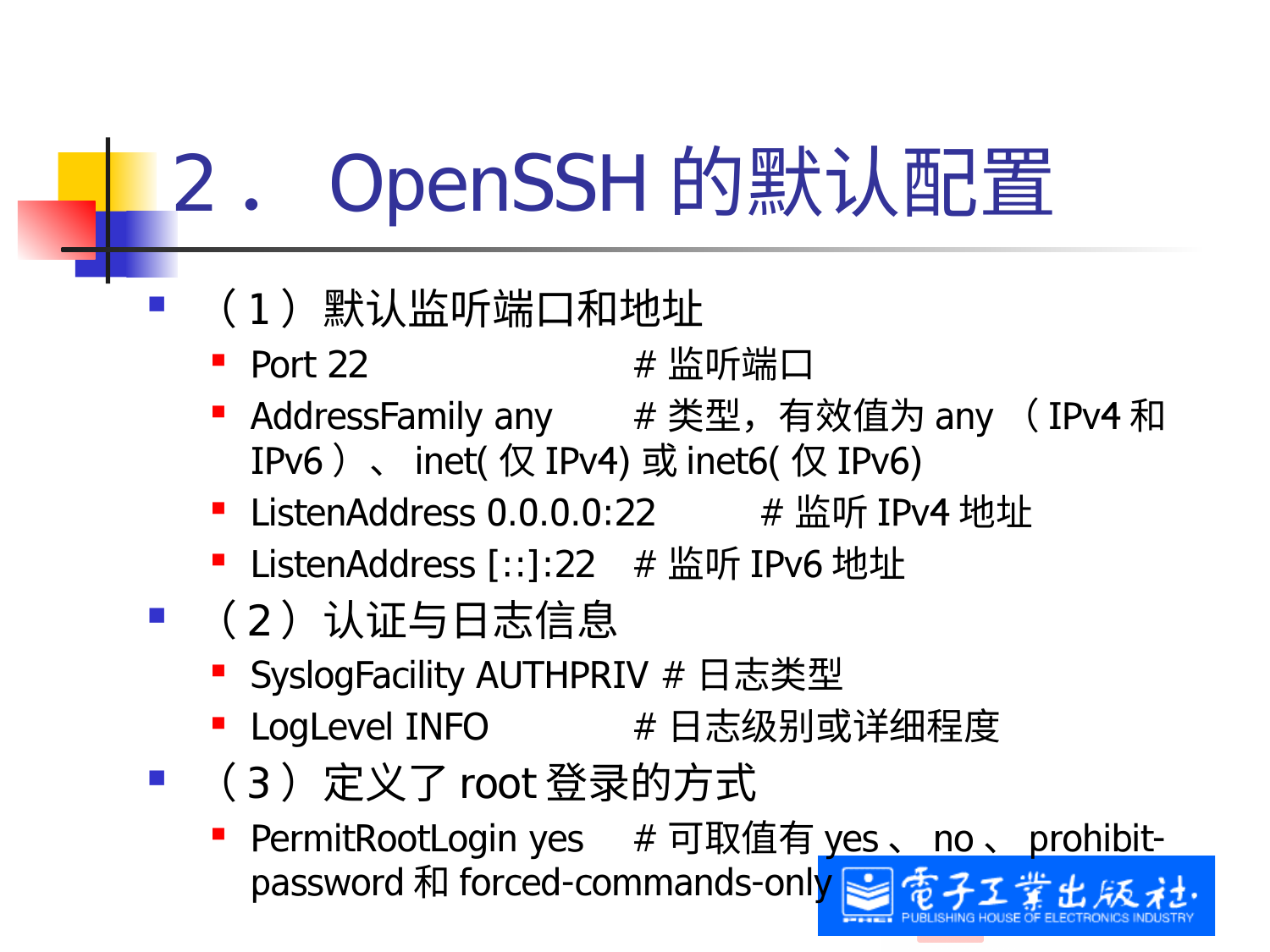

# 2．OpenSSH的默认配置
（1）默认监听端口和地址
Port 22			#监听端口
AddressFamily any	#类型，有效值为any（IPv4和IPv6）、inet(仅IPv4)或inet6(仅IPv6)
ListenAddress 0.0.0.0:22	#监听IPv4地址
ListenAddress [::]:22	#监听IPv6地址
（2）认证与日志信息
SyslogFacility AUTHPRIV #日志类型
LogLevel INFO 		#日志级别或详细程度
（3）定义了root登录的方式
PermitRootLogin yes	#可取值有yes、no、prohibit-password和forced-commands-only